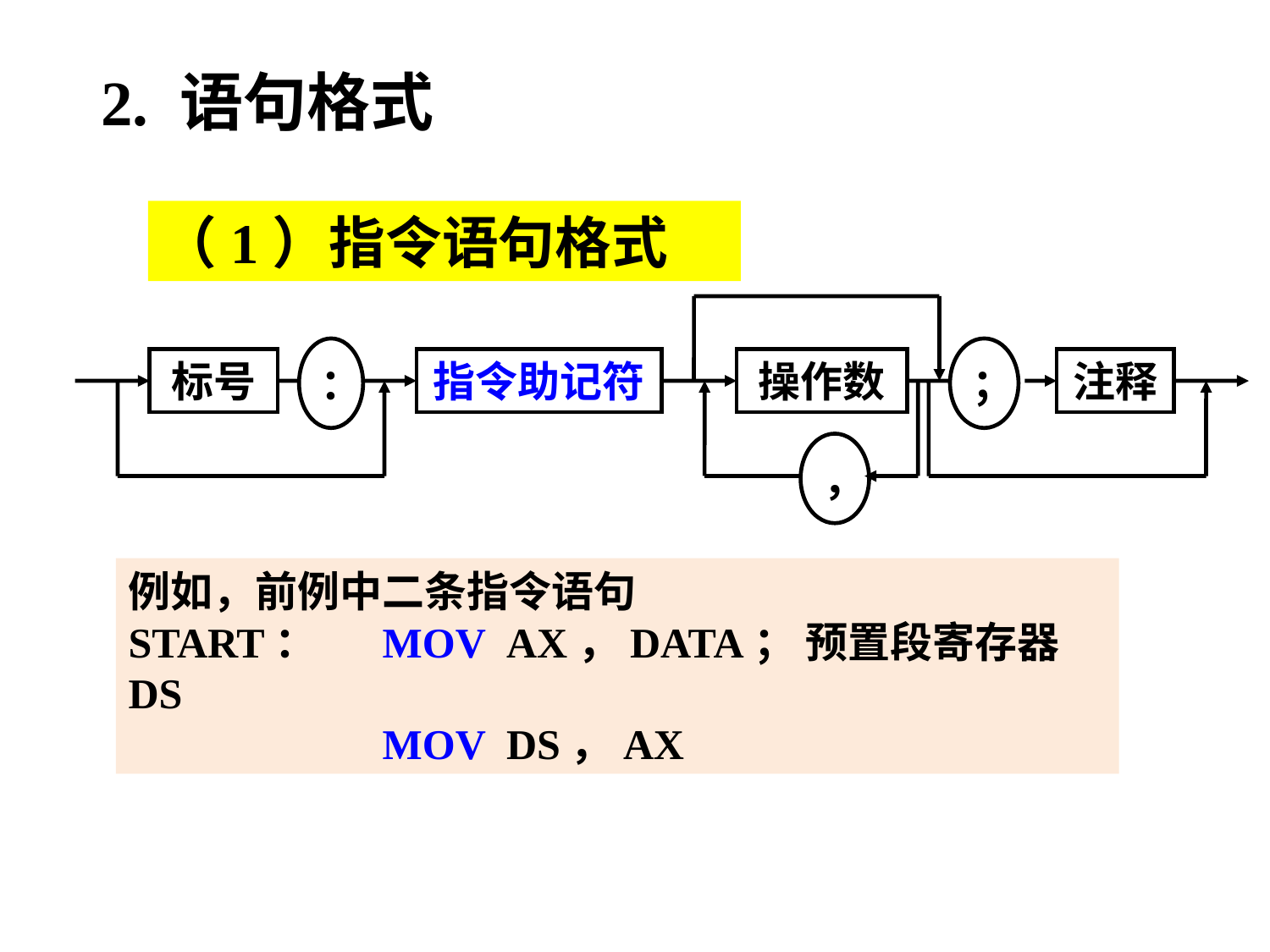

2. 语句格式
（1）指令语句格式

：
；
标号
指令助记符
操作数
注释

，

例如，前例中二条指令语句
START：	MOV  AX，DATA； 预置段寄存器 DS
		MOV  DS，AX
10